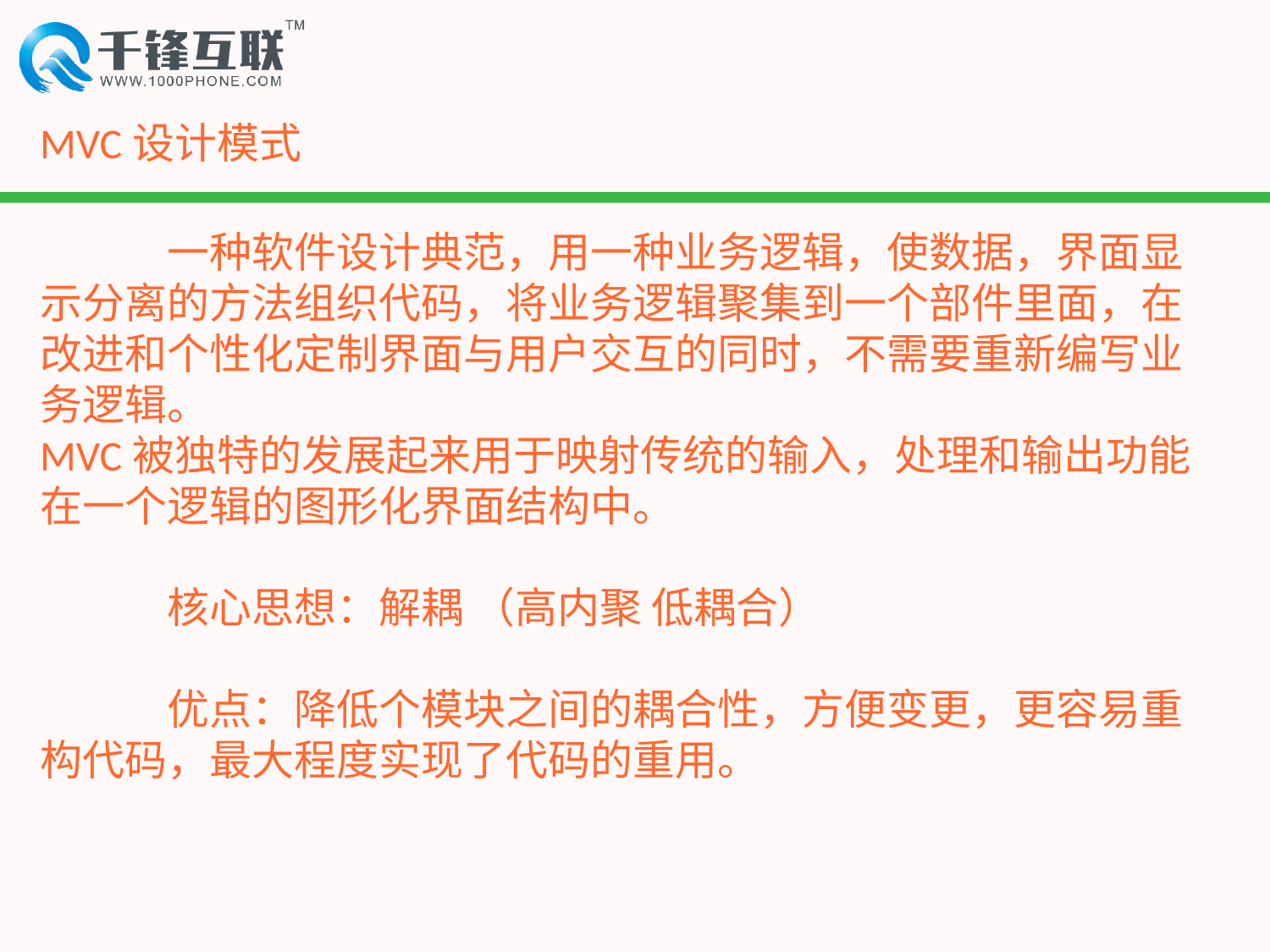

# MVC设计模式
	一种软件设计典范，用一种业务逻辑，使数据，界面显示分离的方法组织代码，将业务逻辑聚集到一个部件里面，在改进和个性化定制界面与用户交互的同时，不需要重新编写业务逻辑。
MVC被独特的发展起来用于映射传统的输入，处理和输出功能在一个逻辑的图形化界面结构中。

	核心思想：解耦 （高内聚 低耦合）

	优点：降低个模块之间的耦合性，方便变更，更容易重构代码，最大程度实现了代码的重用。